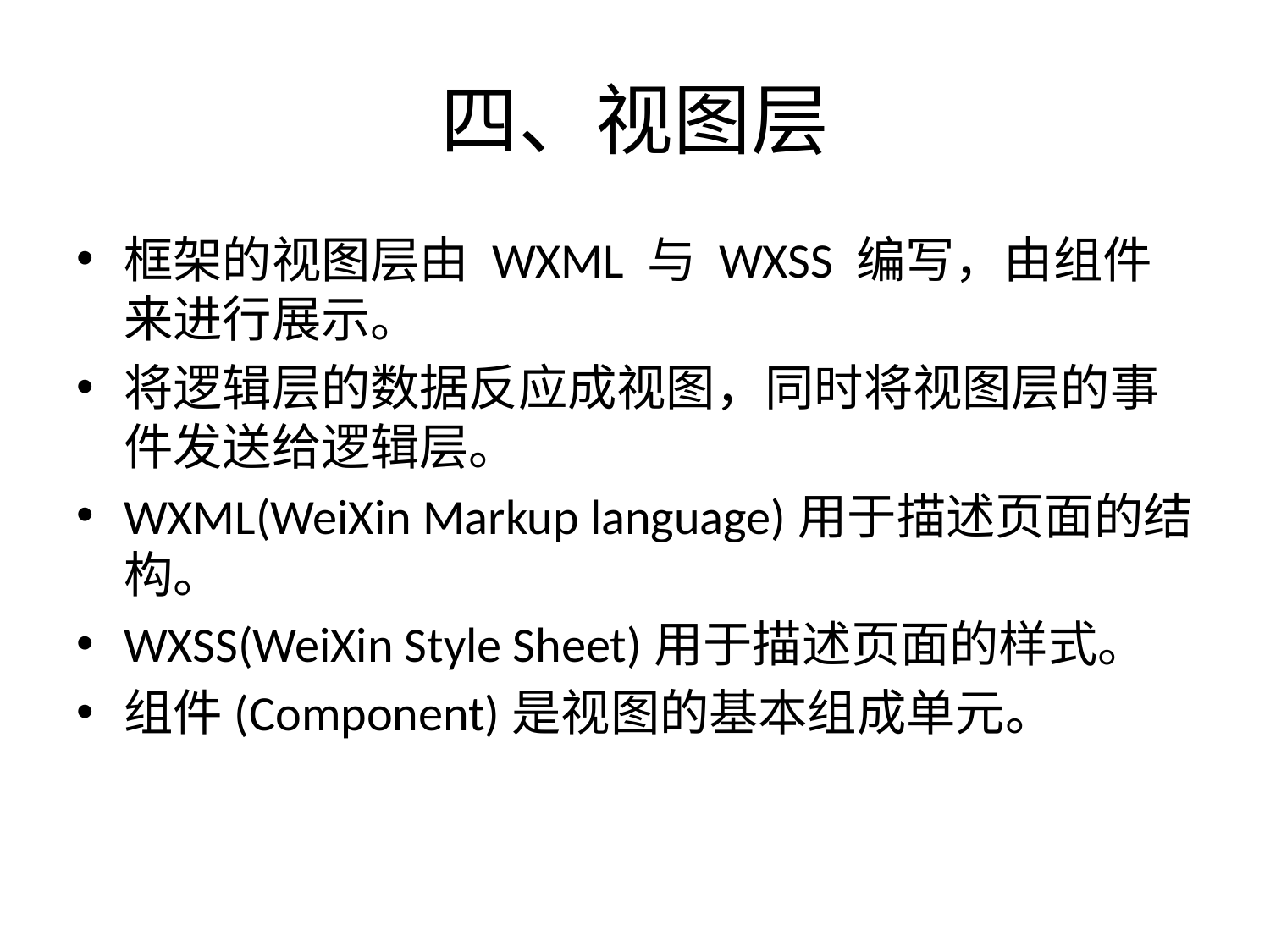

# 四、视图层
框架的视图层由 WXML 与 WXSS 编写，由组件来进行展示。
将逻辑层的数据反应成视图，同时将视图层的事件发送给逻辑层。
WXML(WeiXin Markup language)用于描述页面的结构。
WXSS(WeiXin Style Sheet)用于描述页面的样式。
组件(Component)是视图的基本组成单元。